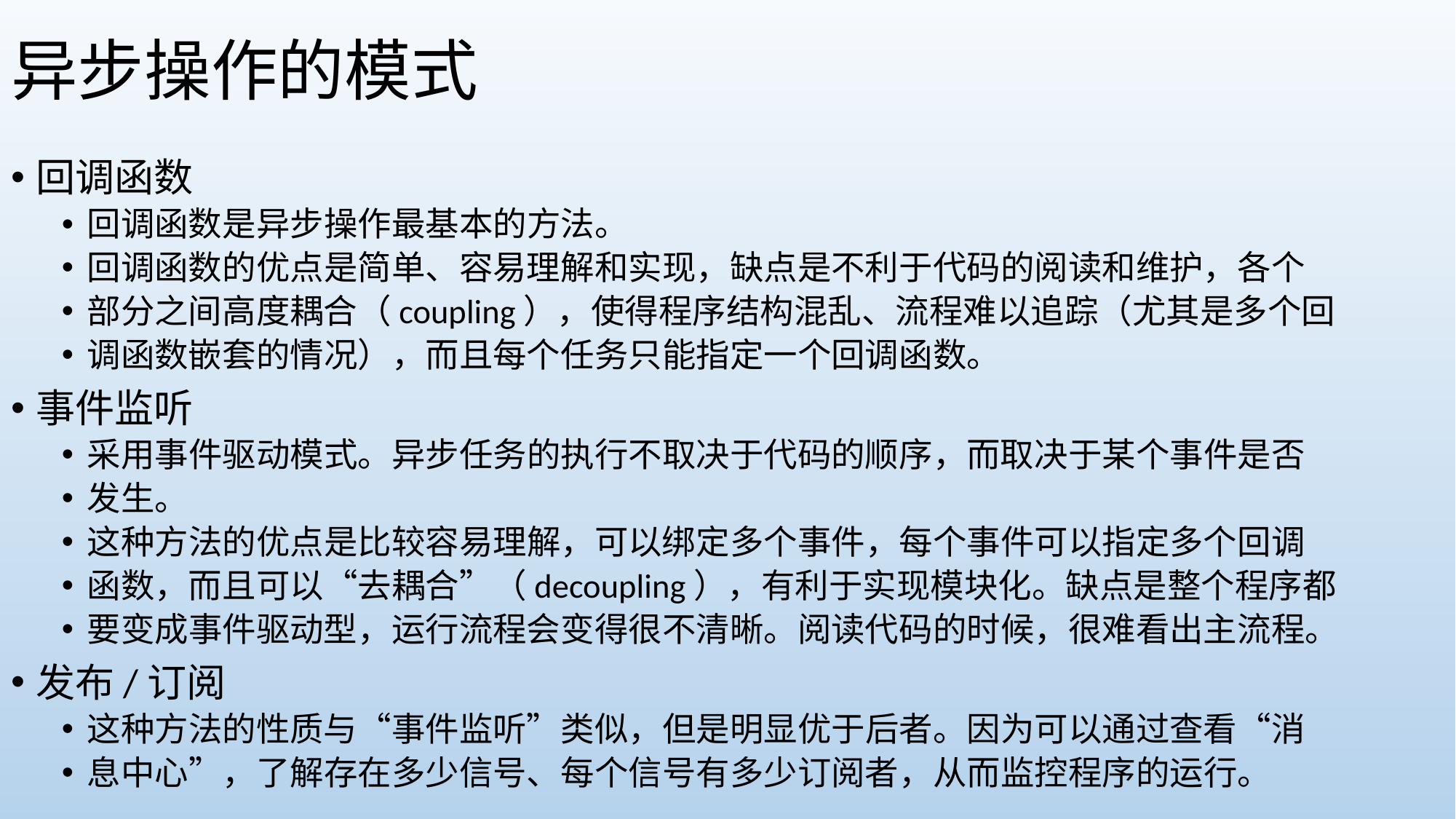

# 异步操作的模式
回调函数
回调函数是异步操作最基本的方法。
回调函数的优点是简单、容易理解和实现，缺点是不利于代码的阅读和维护，各个
部分之间高度耦合（coupling），使得程序结构混乱、流程难以追踪（尤其是多个回
调函数嵌套的情况），而且每个任务只能指定一个回调函数。
事件监听
采用事件驱动模式。异步任务的执行不取决于代码的顺序，而取决于某个事件是否
发生。
这种方法的优点是比较容易理解，可以绑定多个事件，每个事件可以指定多个回调
函数，而且可以“去耦合”（decoupling），有利于实现模块化。缺点是整个程序都
要变成事件驱动型，运行流程会变得很不清晰。阅读代码的时候，很难看出主流程。
发布/订阅
这种方法的性质与“事件监听”类似，但是明显优于后者。因为可以通过查看“消
息中心”，了解存在多少信号、每个信号有多少订阅者，从而监控程序的运行。